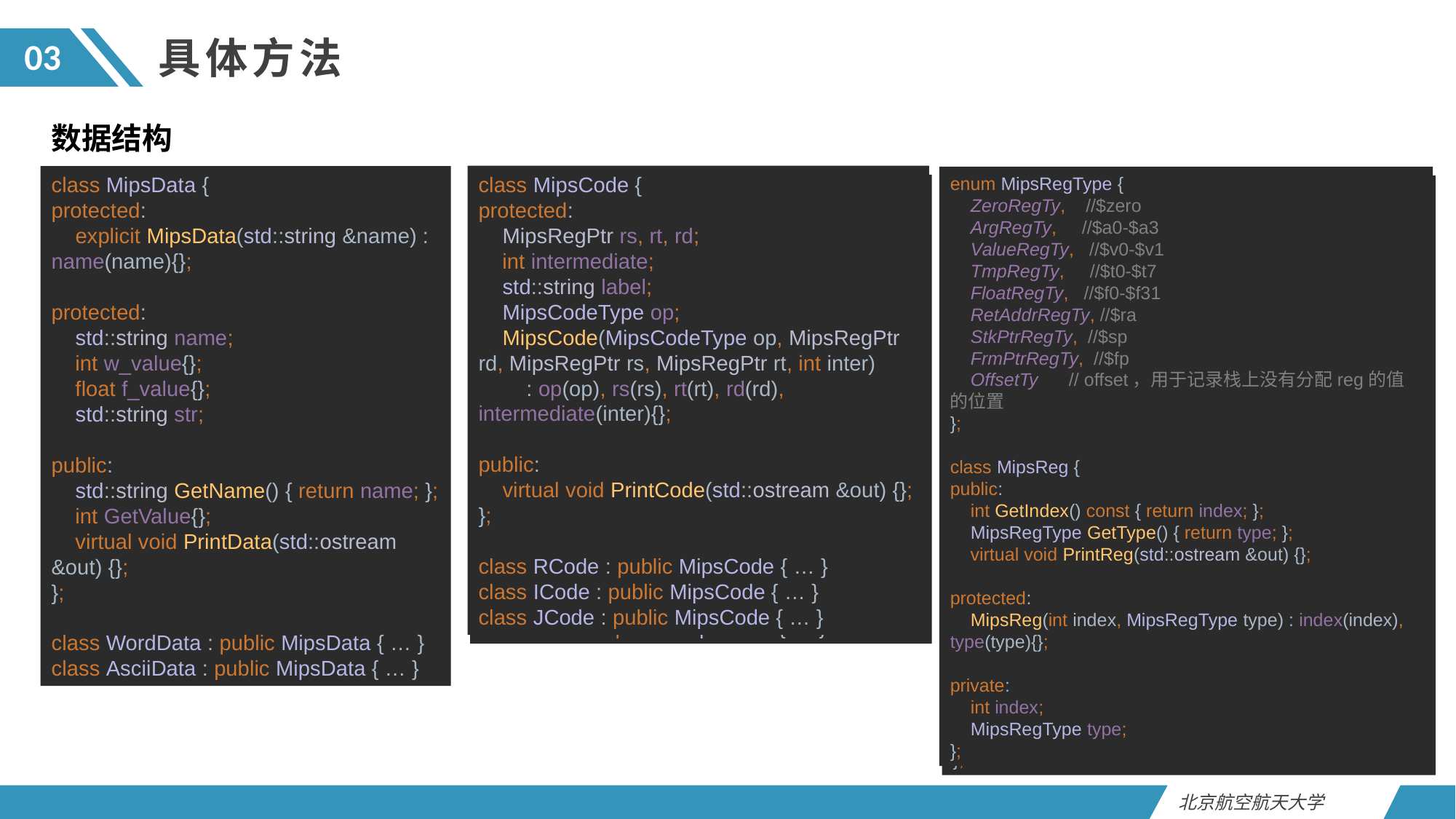

具体方法

03
数据结构

class MipsData {
protected:
    explicit MipsData(std::string &name) : name(name){};
protected:
    std::string name;
    int w_value{};
    float f_value{};
    std::string str;
public:
    std::string GetName() { return name; };
    int GetValue{};
    virtual void PrintData(std::ostream &out) {};
};

class WordData : public MipsData { … }
class AsciiData : public MipsData { … }
class MipsCode {
protected:
    MipsRegPtr rs, rt, rd;
    int intermediate;
    std::string label;
    MipsCodeType op;
    MipsCode(MipsCodeType op, MipsRegPtr rd, MipsRegPtr rs, MipsRegPtr rt, int inter)
        : op(op), rs(rs), rt(rt), rd(rd), intermediate(inter){};
public:
    virtual void PrintCode(std::ostream &out) {};
};

class RCode : public MipsCode { … }
class ICode : public MipsCode { … }
class JCode : public MipsCode { … }
enum MipsRegType {
    ZeroRegTy,    //$zero
    ArgRegTy,     //$a0-$a3
    ValueRegTy,   //$v0-$v1
    TmpRegTy,     //$t0-$t7
    FloatRegTy,   //$f0-$f31
    RetAddrRegTy, //$ra
    StkPtrRegTy,  //$sp
    FrmPtrRegTy,  //$fp
    OffsetTy      // offset，用于记录栈上没有分配reg的值的位置
};
class MipsReg {
public:
    int GetIndex() const { return index; };
    MipsRegType GetType() { return type; };
    virtual void PrintReg(std::ostream &out) {};
protected:
    MipsReg(int index, MipsRegType type) : index(index), type(type){};
private:
    int index;
    MipsRegType type;
};
class MipsCode {
protected:
    MipsRegPtr rs, rt, rd;
    int intermediate;
    std::string label;
    MipsCodeType op;
    MipsCode(MipsCodeType op, MipsRegPtr rd, MipsRegPtr rs, MipsRegPtr rt, int inter)
        : op(op), rs(rs), rt(rt), rd(rd), intermediate(inter){};
public:
    virtual void PrintCode(std::ostream &out) {};
};

class RCode : public MipsCode { … }
class ICode : public MipsCode { … }
class JCode : public MipsCode { … }
enum MipsRegType {
    ZeroRegTy,    //$zero
    ArgRegTy,     //$a0-$a3
    ValueRegTy,   //$v0-$v1
    TmpRegTy,     //$t0-$t7
    FloatRegTy,   //$f0-$f31
    RetAddrRegTy, //$ra
    StkPtrRegTy,  //$sp
    FrmPtrRegTy,  //$fp
    OffsetTy      // offset，用于记录栈上没有分配reg的值的位置
};
class MipsReg {
public:
    int GetIndex() const { return index; };
    MipsRegType GetType() { return type; };
    virtual void PrintReg(std::ostream &out) {};
protected:
    MipsReg(int index, MipsRegType type) : index(index), type(type){};
private:
    int index;
    MipsRegType type;
};

北京航空航天大学